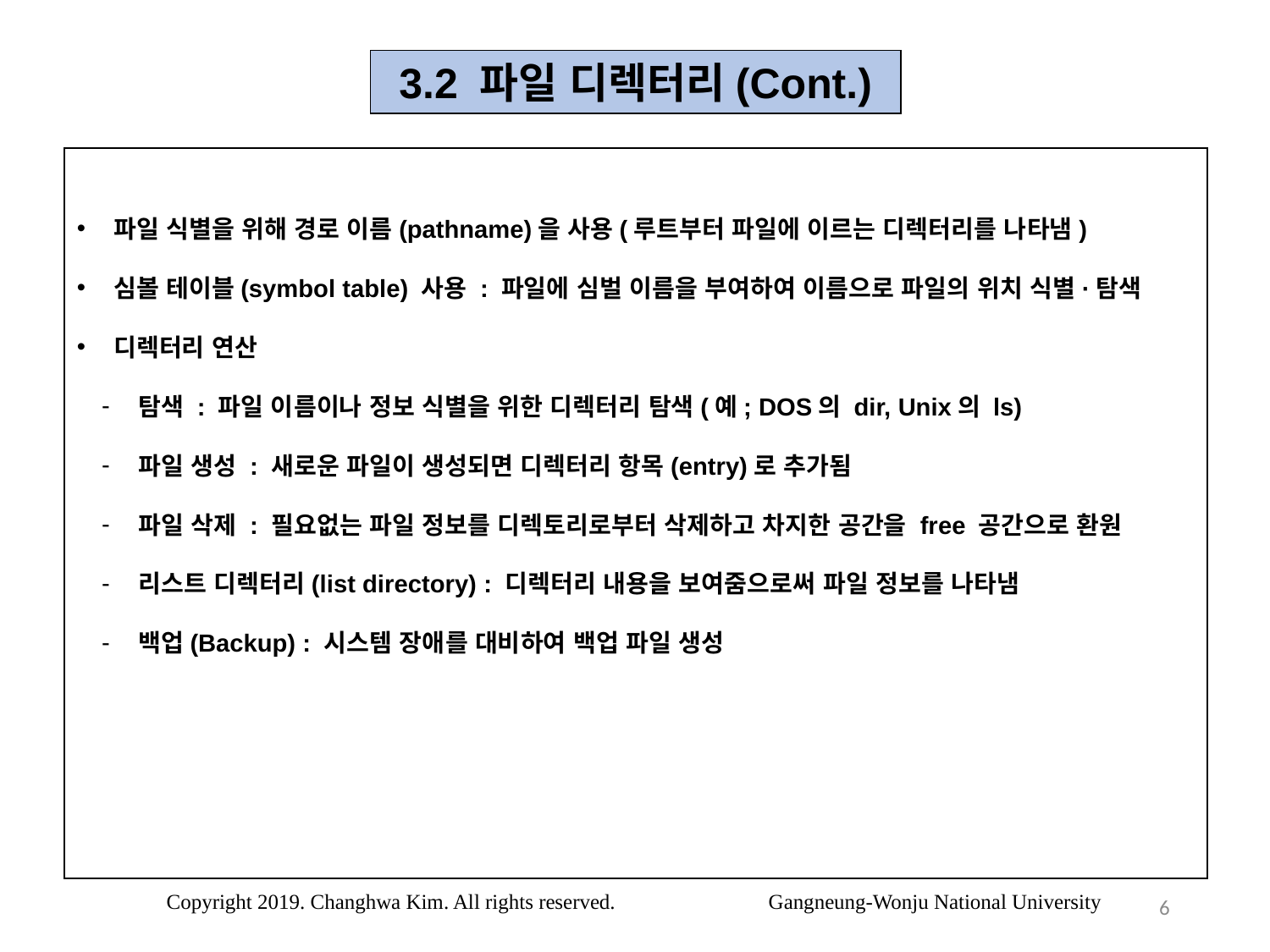

3.2 파일 디렉터리(Cont.)

파일 식별을 위해 경로 이름(pathname)을 사용(루트부터 파일에 이르는 디렉터리를 나타냄)

심볼 테이블(symbol table) 사용 : 파일에 심벌 이름을 부여하여 이름으로 파일의 위치 식별·탐색

디렉터리 연산

탐색 : 파일 이름이나 정보 식별을 위한 디렉터리 탐색(예; DOS의 dir, Unix의 ls)

파일 생성 : 새로운 파일이 생성되면 디렉터리 항목(entry)로 추가됨

파일 삭제 : 필요없는 파일 정보를 디렉토리로부터 삭제하고 차지한 공간을 free 공간으로 환원

리스트 디렉터리(list directory) : 디렉터리 내용을 보여줌으로써 파일 정보를 나타냄

백업(Backup) : 시스템 장애를 대비하여 백업 파일 생성

6
Copyright 2019. Changhwa Kim. All rights reserved.                             Gangneung-Wonju National University